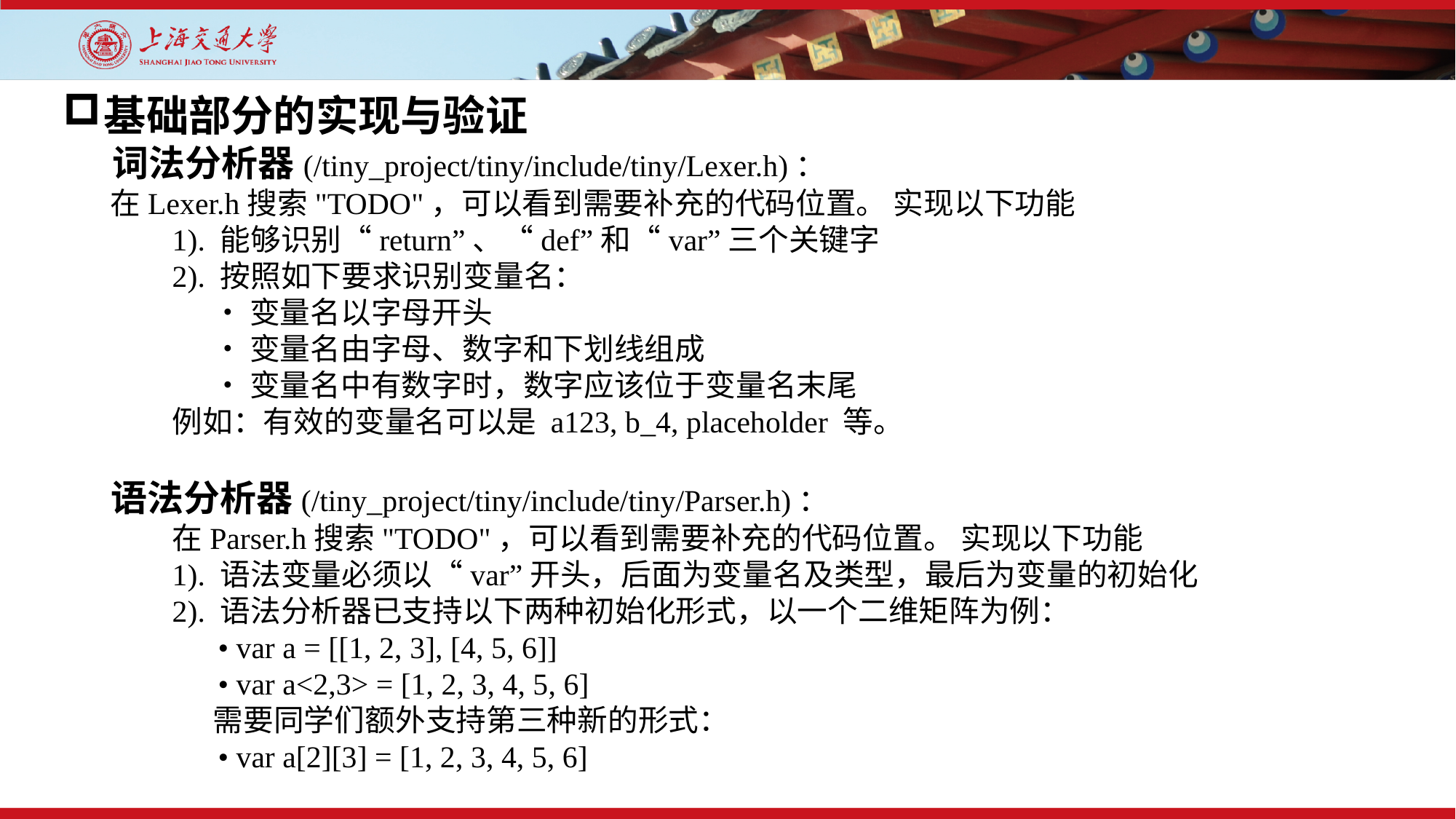

基础部分的实现与验证
     词法分析器(/tiny_project/tiny/include/tiny/Lexer.h)：
       在Lexer.h搜索"TODO"，可以看到需要补充的代码位置。 实现以下功能
	1). 能够识别“return”、“def”和“var”三个关键字
	2). 按照如下要求识别变量名：
 	      • 变量名以字母开头
 	      • 变量名由字母、数字和下划线组成
 	      • 变量名中有数字时，数字应该位于变量名末尾
 	例如：有效的变量名可以是 a123, b_4, placeholder 等。
      语法分析器(/tiny_project/tiny/include/tiny/Parser.h)：
	在Parser.h搜索"TODO"，可以看到需要补充的代码位置。 实现以下功能
	1). 语法变量必须以“var”开头，后面为变量名及类型，最后为变量的初始化
	2). 语法分析器已支持以下两种初始化形式，以一个二维矩阵为例：
 	      • var a = [[1, 2, 3], [4, 5, 6]]
       	      • var a<2,3> = [1, 2, 3, 4, 5, 6]
	     需要同学们额外支持第三种新的形式：
 	      • var a[2][3] = [1, 2, 3, 4, 5, 6]